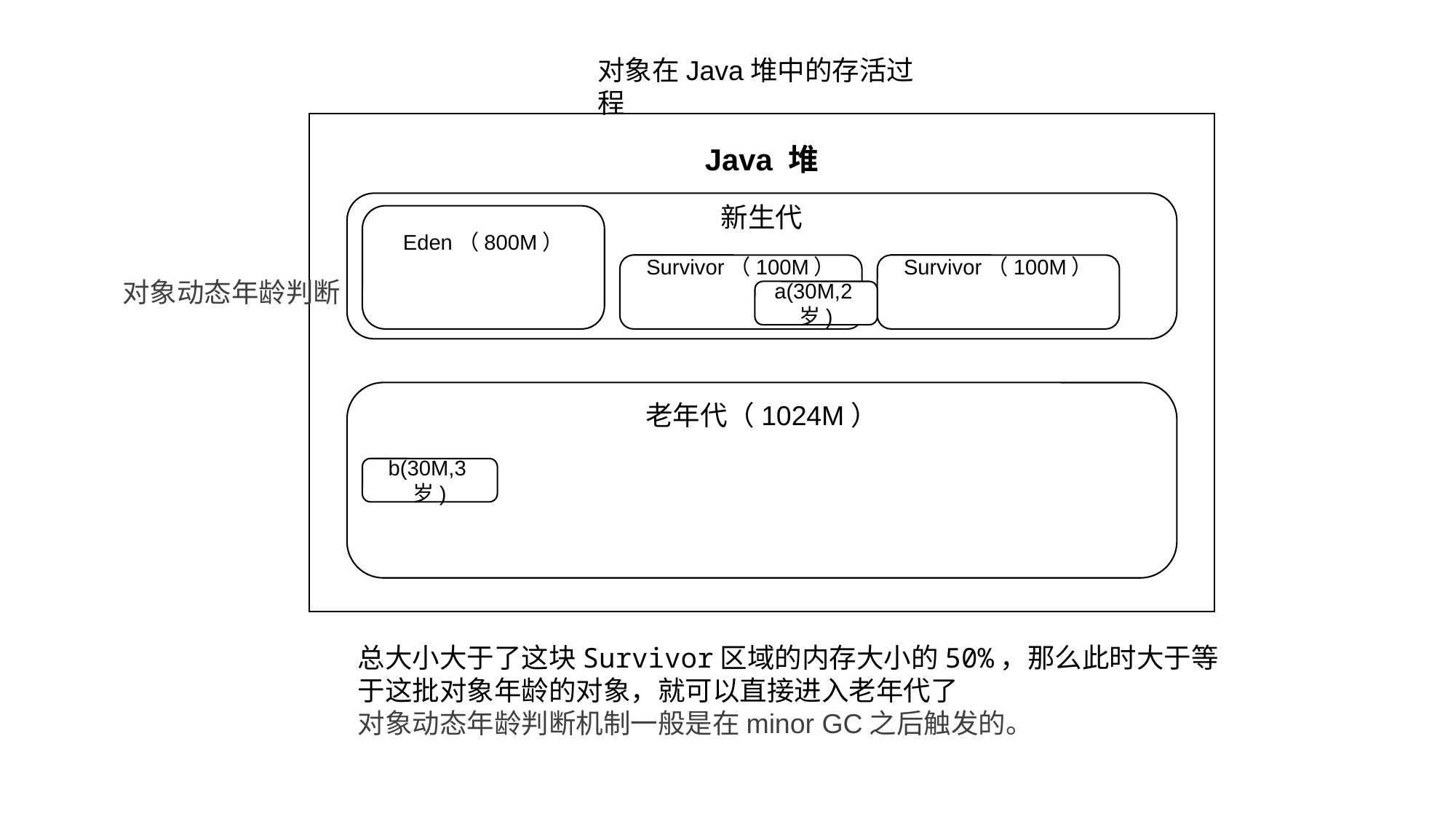

对象在Java堆中的存活过程
Java 堆

新生代

Eden（800M）

Survivor（100M）

Survivor（100M）

对象动态年龄判断
a(30M,2岁)
老年代（1024M）

b(30M,3岁)
总大小大于了这块Survivor区域的内存大小的50%，那么此时大于等于这批对象年龄的对象，就可以直接进入老年代了
对象动态年龄判断机制一般是在minor GC之后触发的。